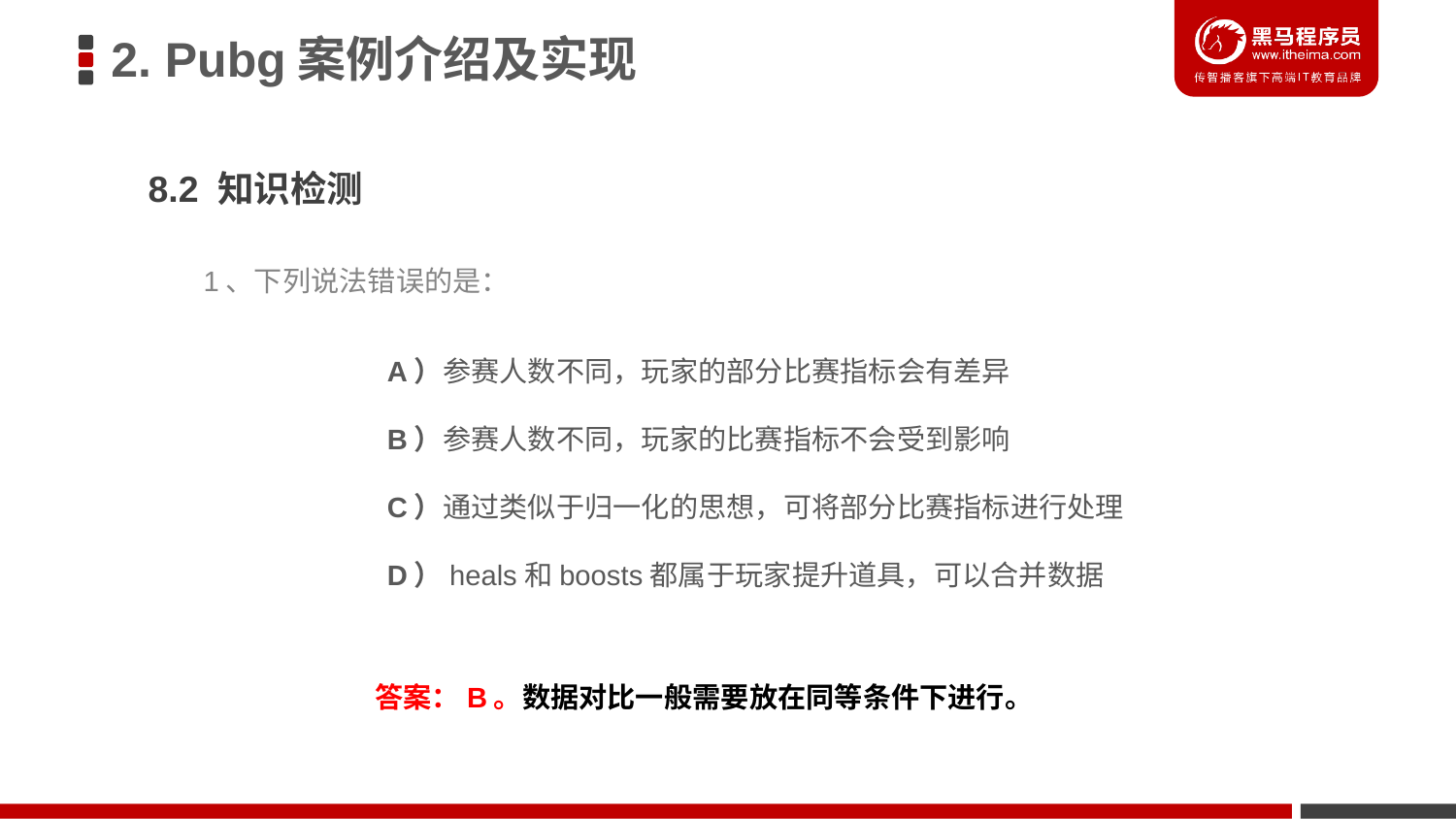

2. Pubg案例介绍及实现
8.2 知识检测
1、下列说法错误的是：
A）参赛人数不同，玩家的部分比赛指标会有差异

B）参赛人数不同，玩家的比赛指标不会受到影响

C）通过类似于归一化的思想，可将部分比赛指标进行处理

D）heals和boosts都属于玩家提升道具，可以合并数据
答案：B。数据对比一般需要放在同等条件下进行。